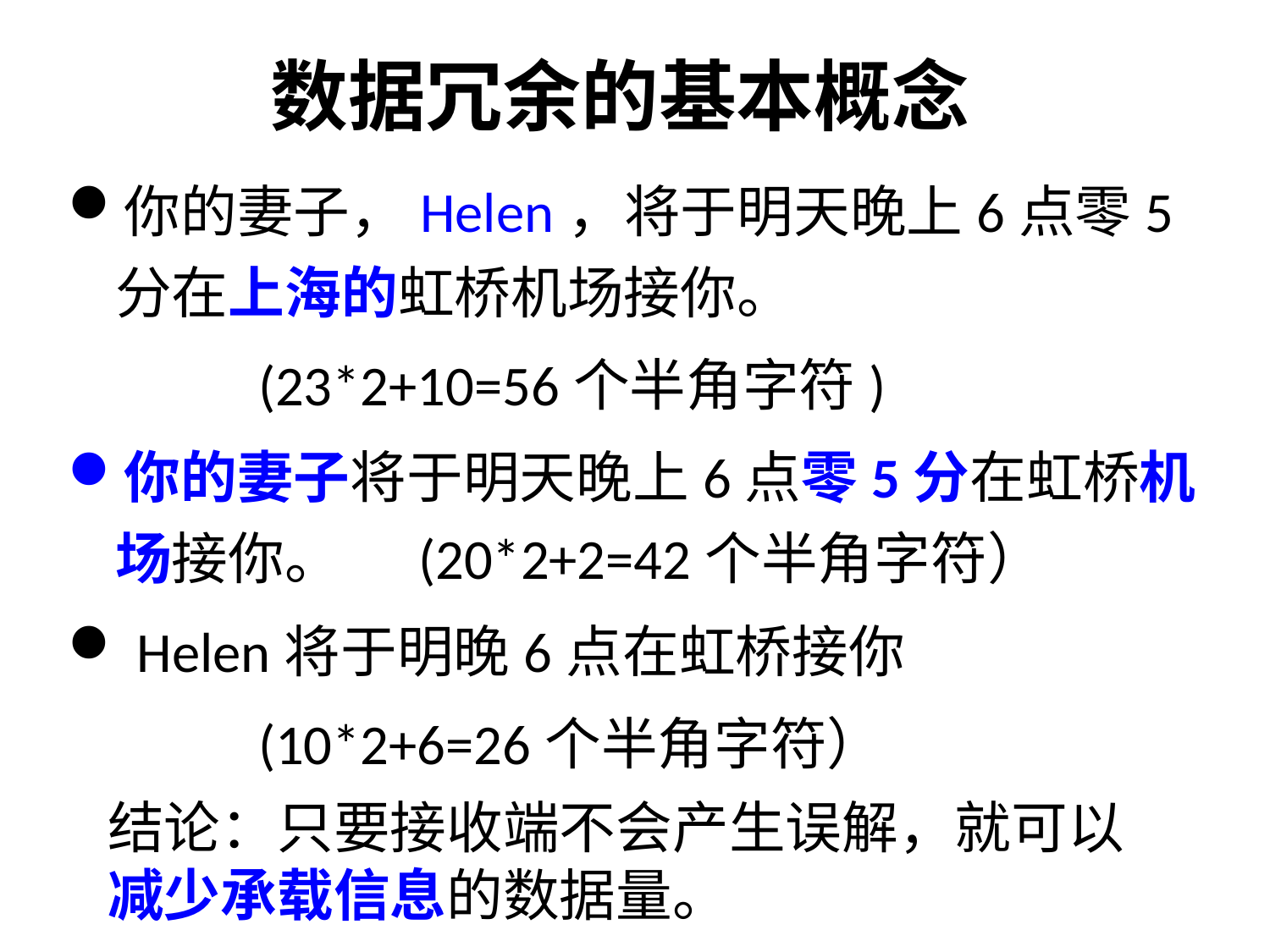

# 数据冗余的基本概念
你的妻子，Helen，将于明天晚上6点零5分在上海的虹桥机场接你。
               (23*2+10=56个半角字符)
你的妻子将于明天晚上6点零5分在虹桥机场接你。     (20*2+2=42个半角字符）
 Helen将于明晚6点在虹桥接你
               (10*2+6=26个半角字符）
结论：只要接收端不会产生误解，就可以减少承载信息的数据量。